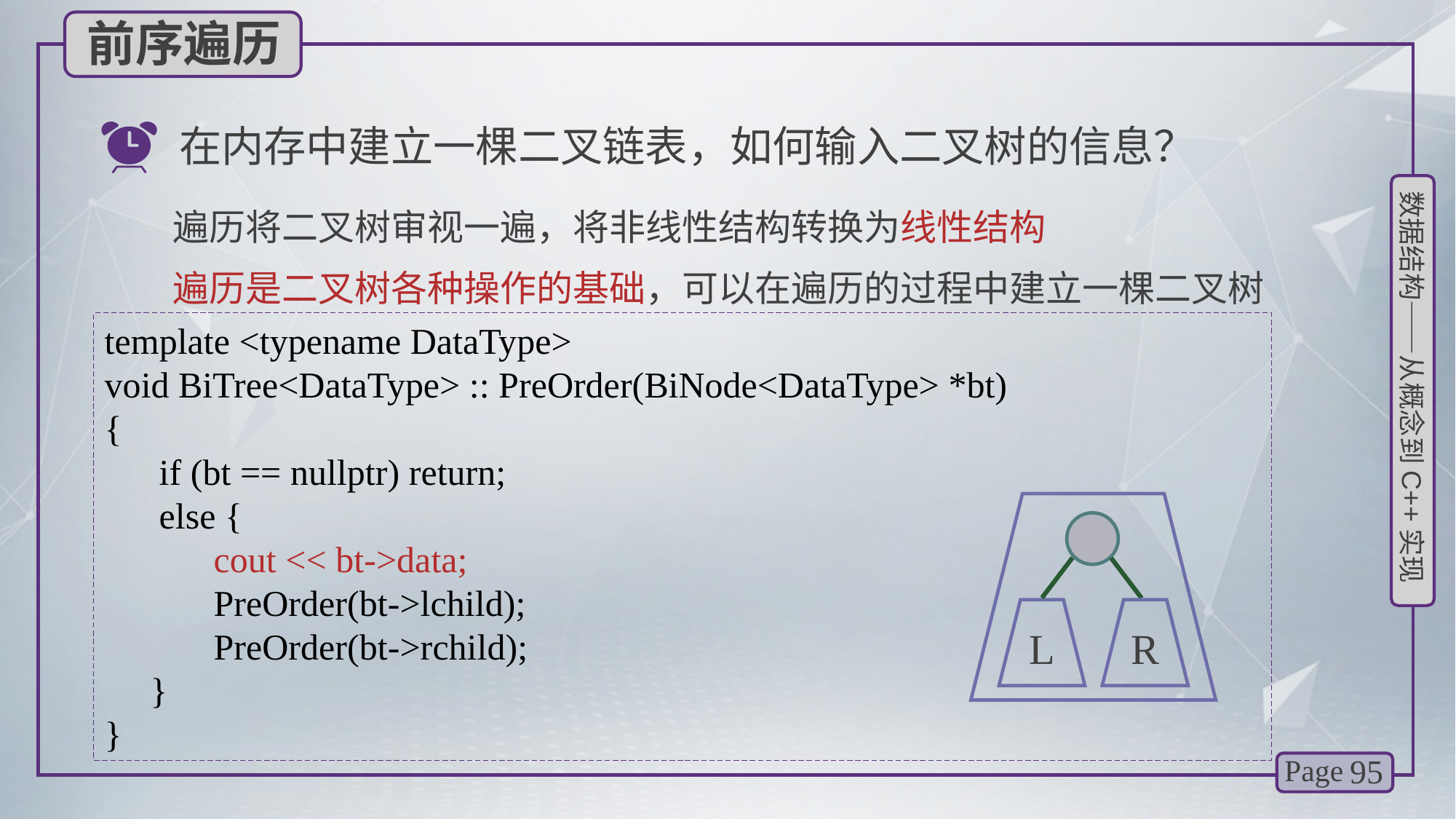

前序遍历

在内存中建立一棵二叉链表，如何输入二叉树的信息？

遍历将二叉树审视一遍，将非线性结构转换为线性结构
遍历是二叉树各种操作的基础，可以在遍历的过程中建立一棵二叉树
template <typename DataType>
void BiTree<DataType> :: PreOrder(BiNode<DataType> *bt)
{
      if (bt == nullptr) return;
      else {
            cout << bt->data;
            PreOrder(bt->lchild);
            PreOrder(bt->rchild);
     }
}

L

R